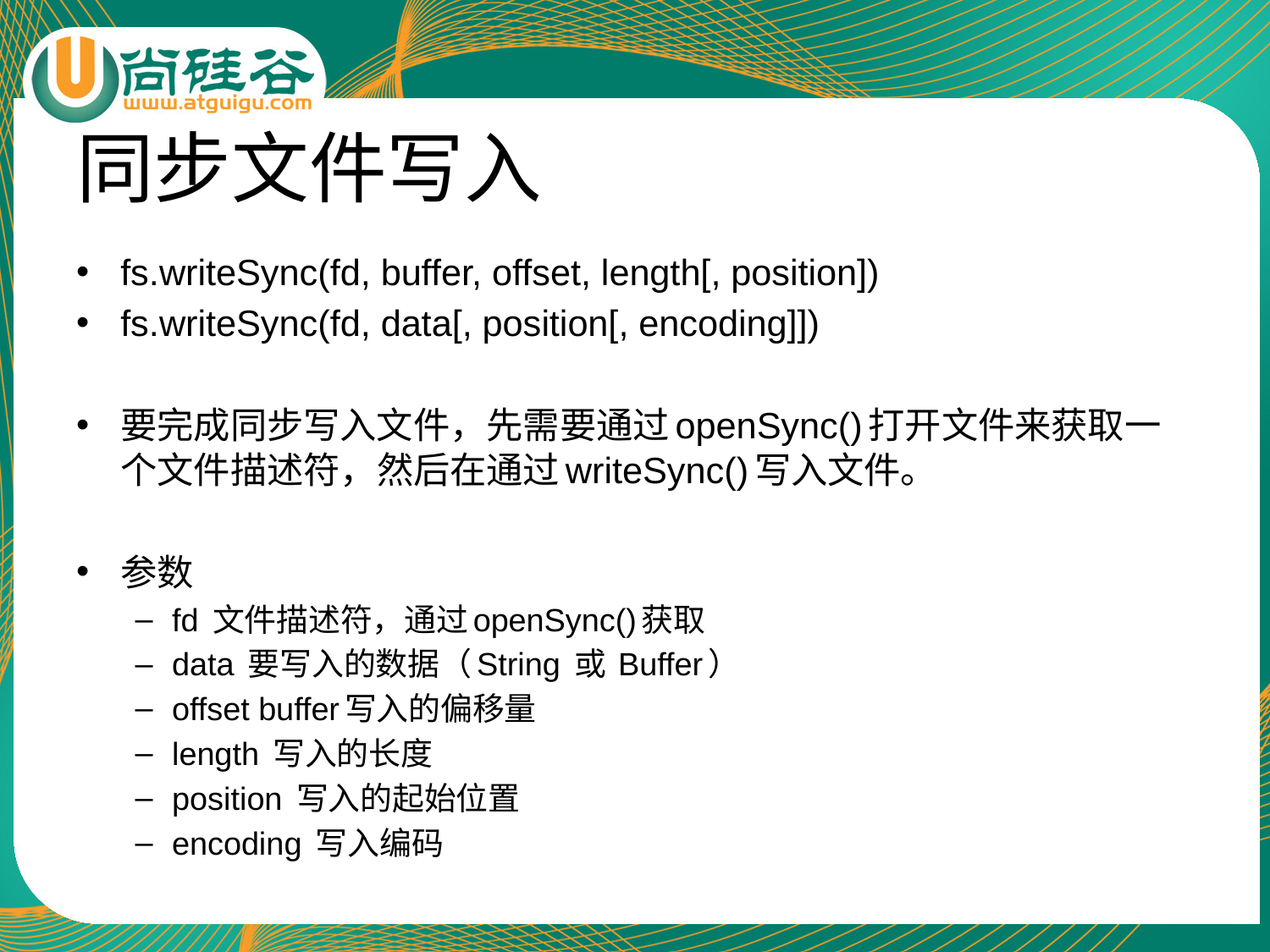

# 同步文件写入
fs.writeSync(fd, buffer, offset, length[, position])
fs.writeSync(fd, data[, position[, encoding]])

要完成同步写入文件，先需要通过openSync()打开文件来获取一个文件描述符，然后在通过writeSync()写入文件。

参数
fd 文件描述符，通过openSync()获取
data 要写入的数据（String 或 Buffer）
offset buffer写入的偏移量
length 写入的长度
position 写入的起始位置
encoding 写入编码